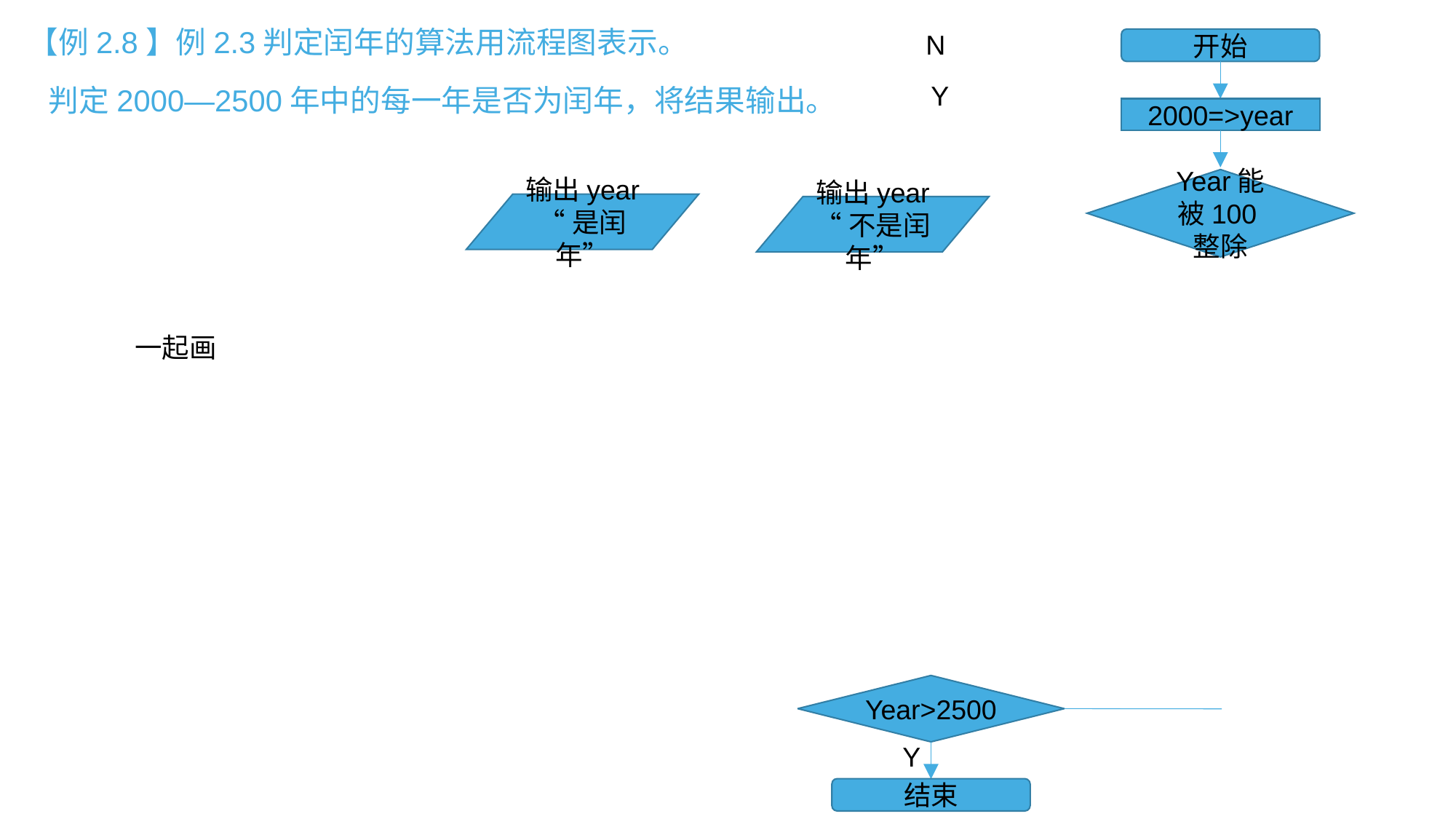

【例2.8】例2.3判定闰年的算法用流程图表示。
  判定2000—2500年中的每一年是否为闰年，将结果输出。
N
开始
Y
2000=>year
Year能被100整除
输出year
“是闰年”
输出year
“不是闰年”
一起画
Year>2500
Y
结束